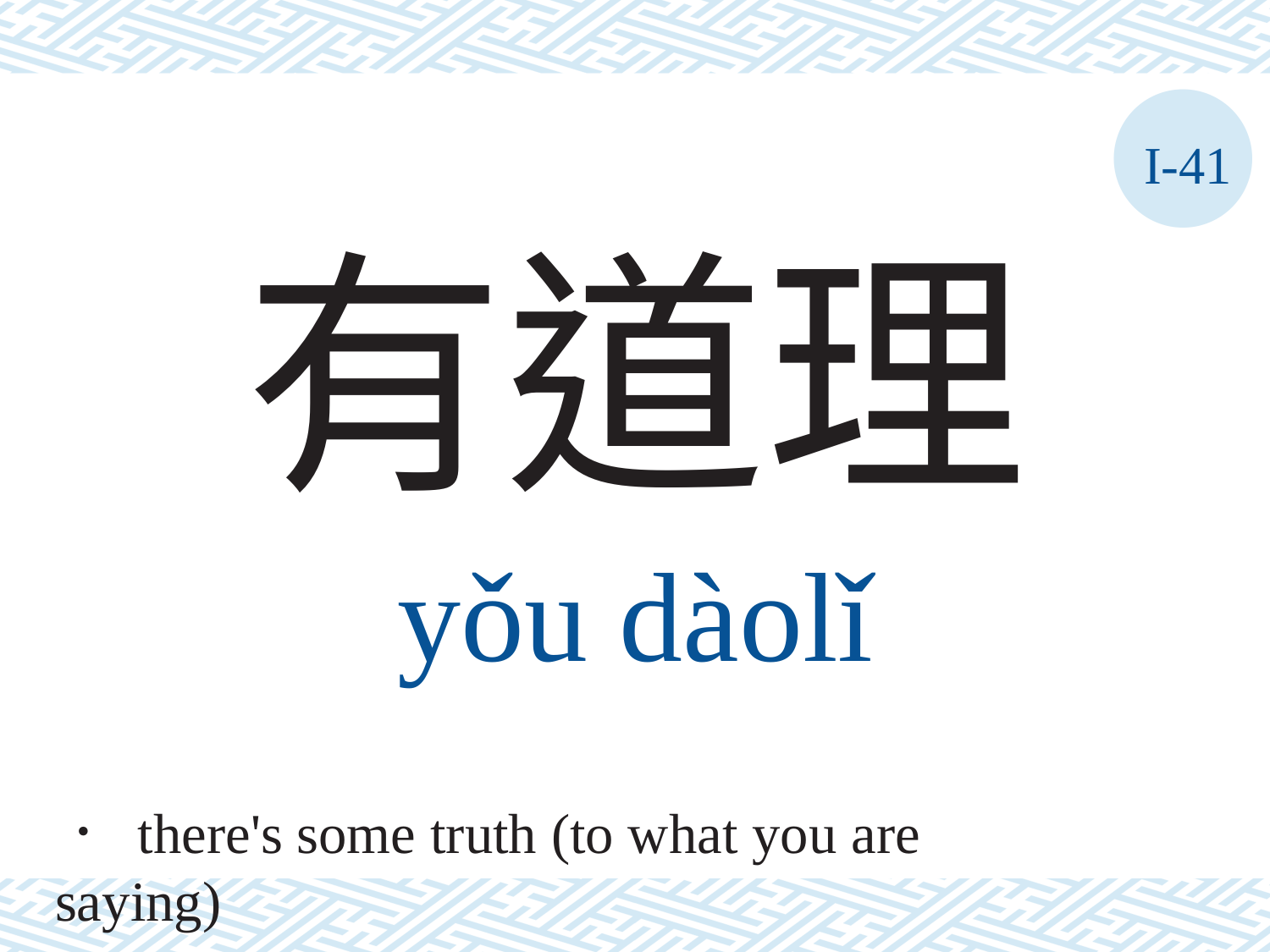

I-41
有道理
yǒu	dàolǐ
． there's some truth (to what you are saying)